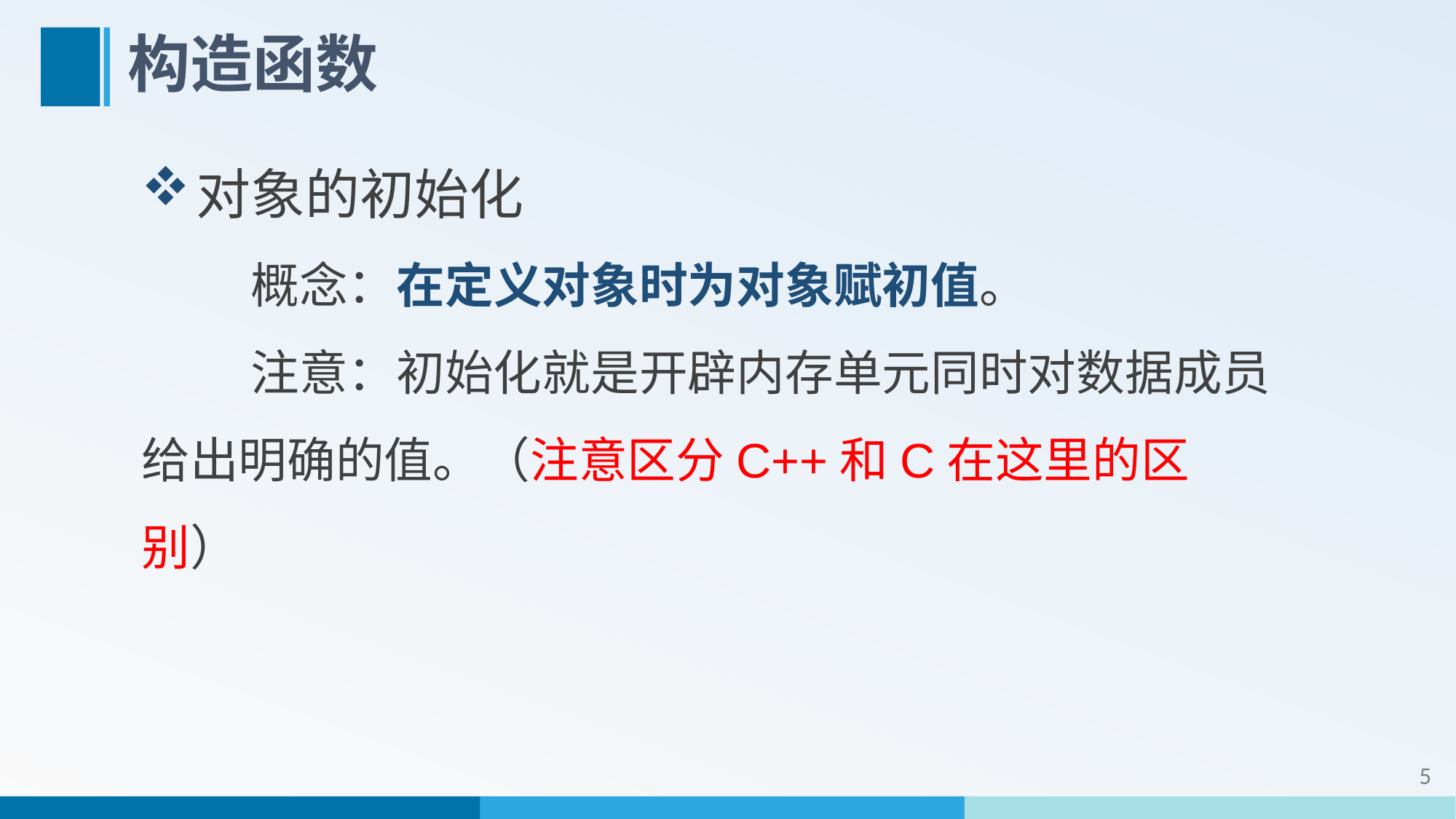

# 构造函数
对象的初始化
	概念：在定义对象时为对象赋初值。
	注意：初始化就是开辟内存单元同时对数据成员给出明确的值。（注意区分C++和C在这里的区别）